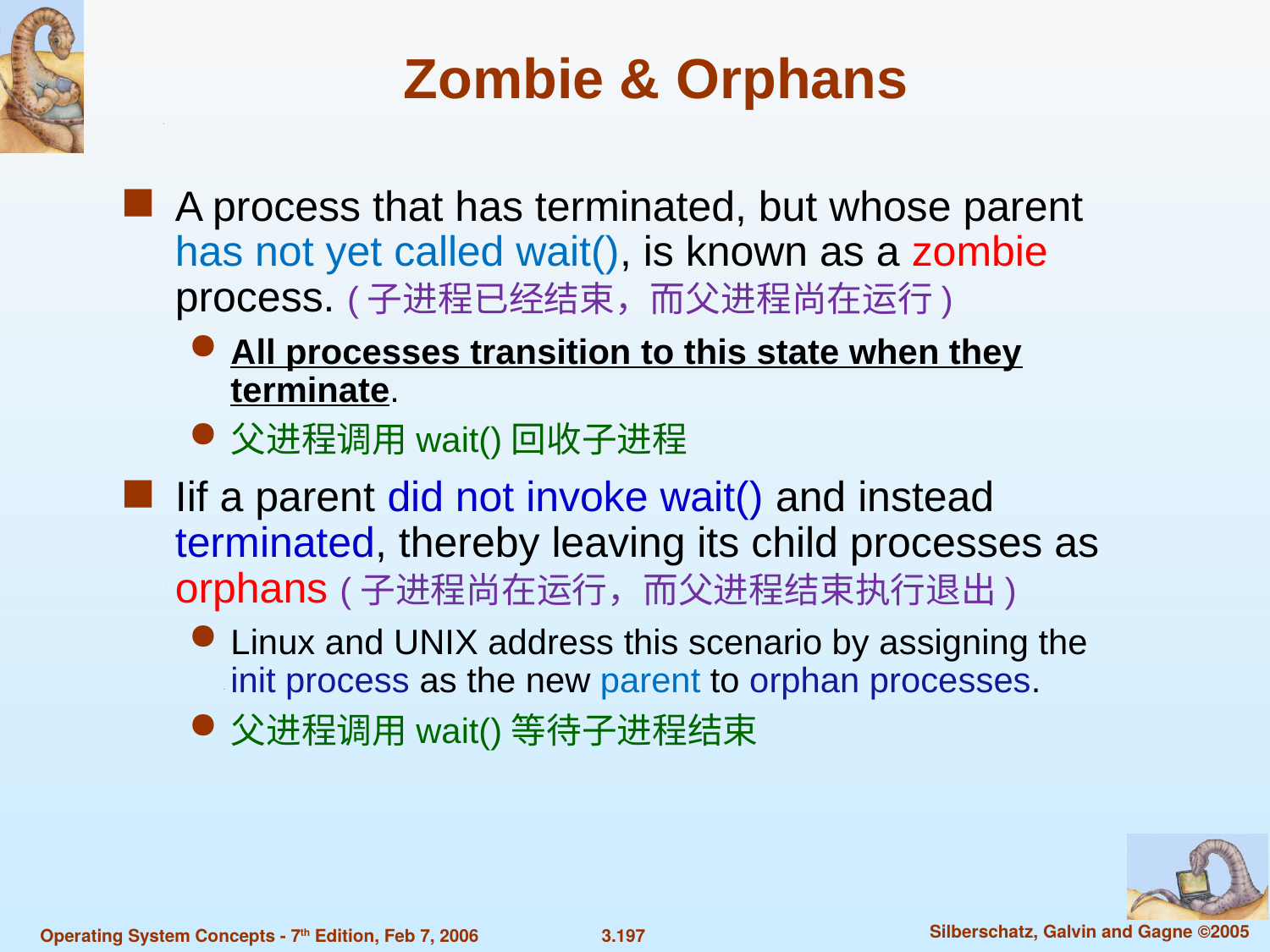

# Zombie & Orphans
A process that has terminated, but whose parent has not yet called wait(), is known as a zombie process. (子进程已经结束，而父进程尚在运行)
All processes transition to this state when they terminate.
父进程调用wait()回收子进程
Iif a parent did not invoke wait() and instead terminated, thereby leaving its child processes as orphans (子进程尚在运行，而父进程结束执行退出)
Linux and UNIX address this scenario by assigning the init process as the new parent to orphan processes.
父进程调用wait()等待子进程结束